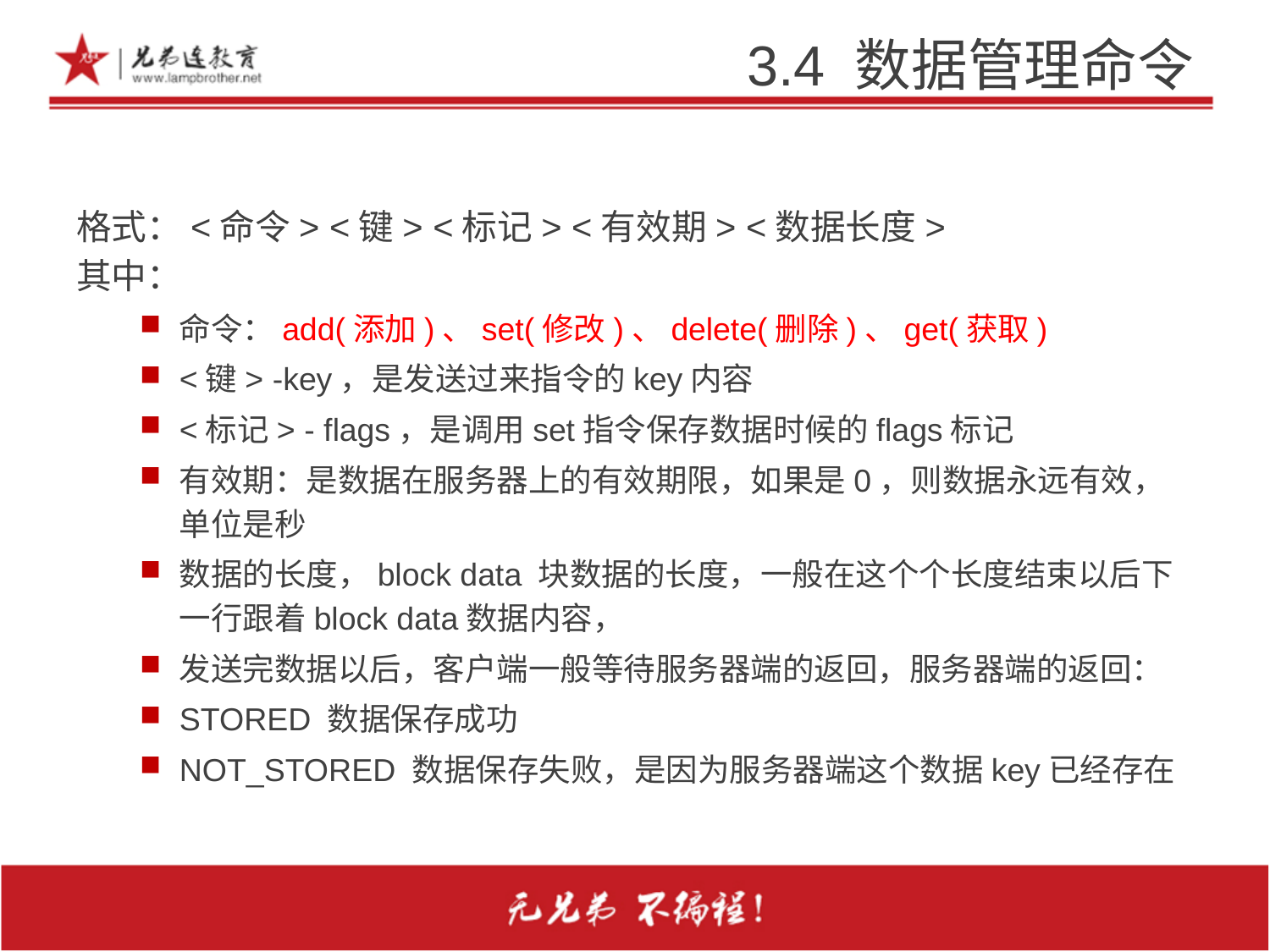

# 3.4 数据管理命令
格式：<命令> <键> <标记> <有效期> <数据长度>
其中：
命令：add(添加)、set(修改)、delete(删除)、get(获取)
<键> -key，是发送过来指令的key内容
<标记> - flags，是调用set指令保存数据时候的flags标记
有效期：是数据在服务器上的有效期限，如果是0，则数据永远有效，单位是秒
数据的长度，block data 块数据的长度，一般在这个个长度结束以后下一行跟着block data数据内容，
发送完数据以后，客户端一般等待服务器端的返回，服务器端的返回：
STORED 数据保存成功
NOT_STORED 数据保存失败，是因为服务器端这个数据key已经存在